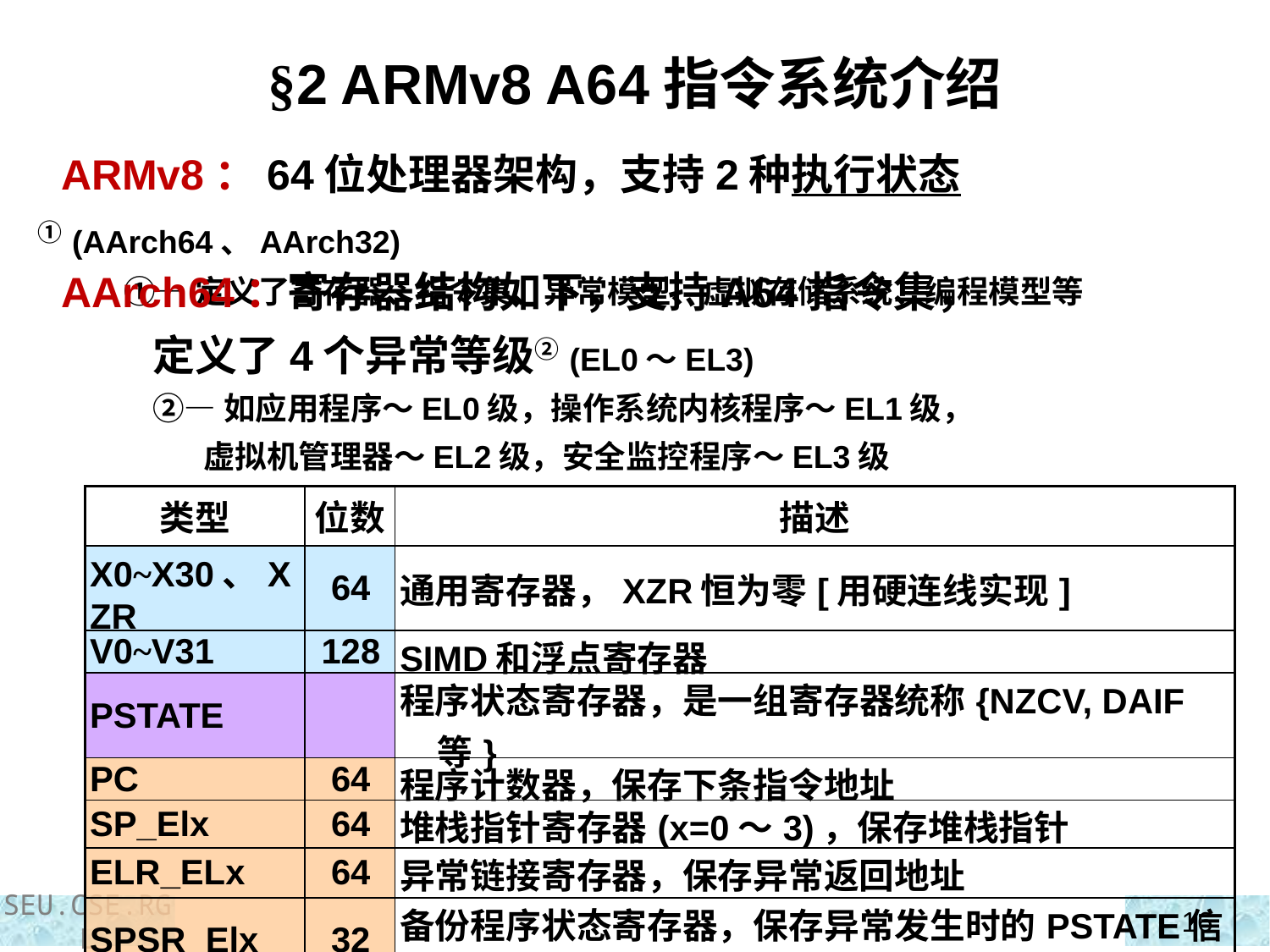

§2 ARMv8 A64指令系统介绍
  ARMv8：64位处理器架构，支持2种执行状态①(AArch64、AArch32)
            ①—定义了寄存器、指令集、异常模型、虚拟存储系统、编程模型等
  AArch64：寄存器结构如下，支持A64指令集，
           定义了4个异常等级②(EL0～EL3)
                ②—如应用程序～EL0级，操作系统内核程序～EL1级，
                      虚拟机管理器～EL2级，安全监控程序～EL3级
| 类型 | 位数 | 描述 |
| --- | --- | --- |
| X0~X30、XZR | 64 | 通用寄存器，XZR恒为零[用硬连线实现] |
| V0~V31 | 128 | SIMD和浮点寄存器 |
| PSTATE |  | 程序状态寄存器，是一组寄存器统称{NZCV, DAIF等} |
| PC | 64 | 程序计数器，保存下条指令地址 |
| SP\_Elx | 64 | 堆栈指针寄存器(x=0～3)，保存堆栈指针 |
| ELR\_ELx | 64 | 异常链接寄存器，保存异常返回地址 |
| SPSR\_Elx | 32 | 备份程序状态寄存器，保存异常发生时的PSTATE信息 |
SEU.CSE.RGL
16